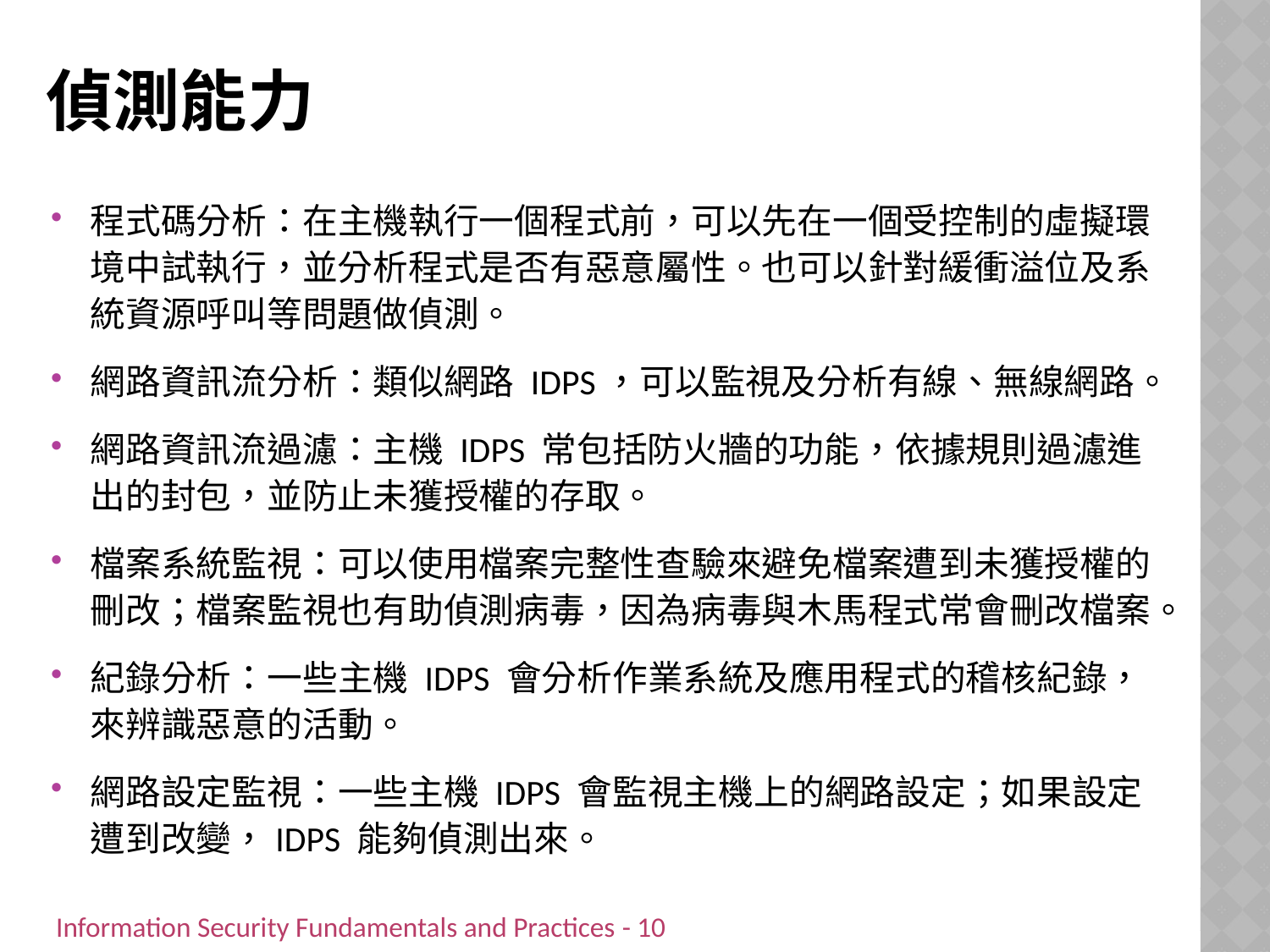

# 偵測能力
程式碼分析：在主機執行一個程式前，可以先在一個受控制的虛擬環境中試執行，並分析程式是否有惡意屬性。也可以針對緩衝溢位及系統資源呼叫等問題做偵測。
網路資訊流分析：類似網路 IDPS，可以監視及分析有線、無線網路。
網路資訊流過濾：主機 IDPS 常包括防火牆的功能，依據規則過濾進出的封包，並防止未獲授權的存取。
檔案系統監視：可以使用檔案完整性查驗來避免檔案遭到未獲授權的刪改；檔案監視也有助偵測病毒，因為病毒與木馬程式常會刪改檔案。
紀錄分析：一些主機 IDPS 會分析作業系統及應用程式的稽核紀錄，來辨識惡意的活動。
網路設定監視：一些主機 IDPS 會監視主機上的網路設定；如果設定遭到改變，IDPS 能夠偵測出來。